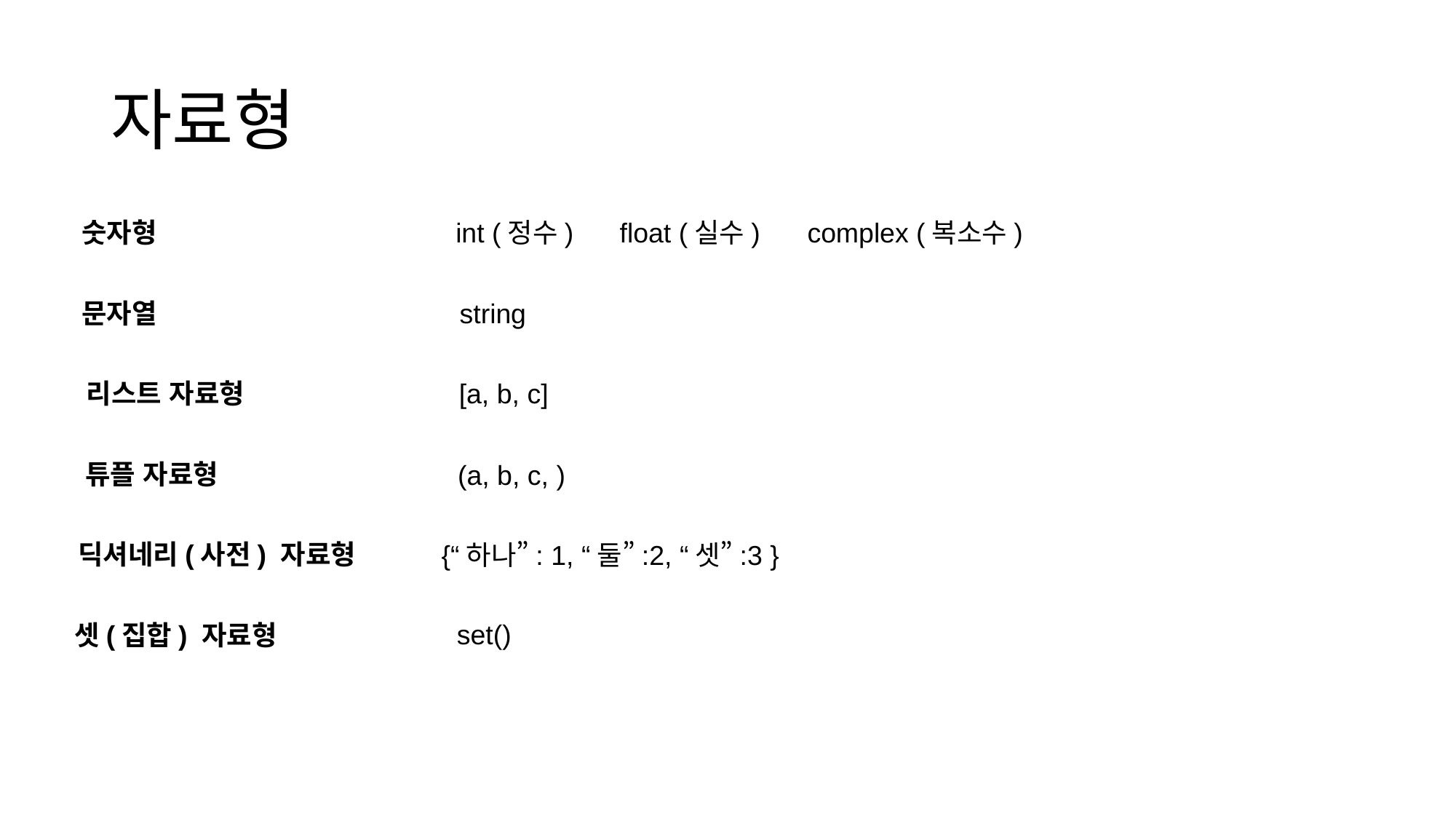

# 자료형
숫자형
int (정수)
float (실수)
complex (복소수)
문자열
string
리스트 자료형
[a, b, c]
튜플 자료형
(a, b, c, )
딕셔네리(사전) 자료형
{“하나”: 1, “둘”:2, “셋”:3 }
set()
셋(집합) 자료형